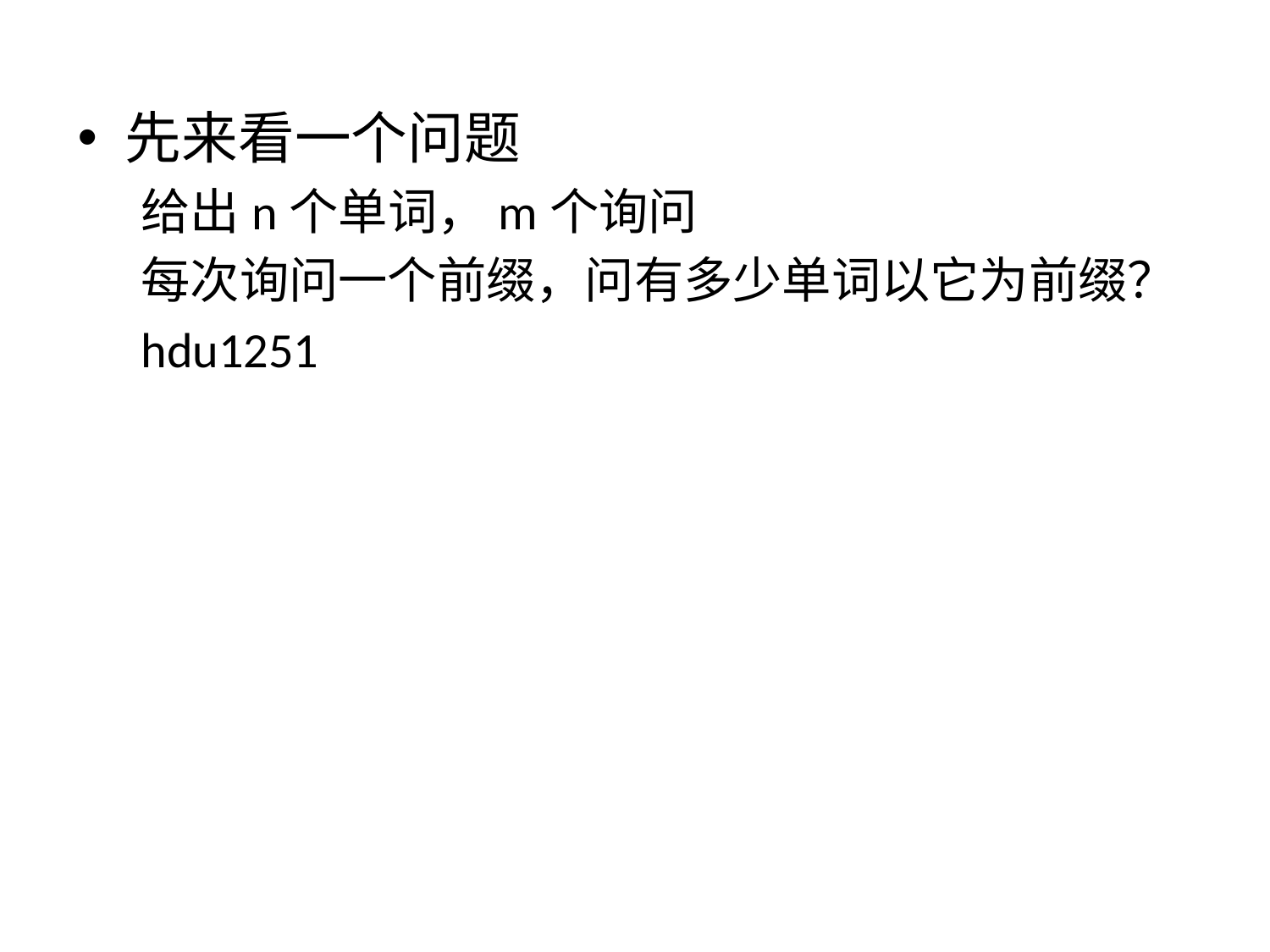

先来看一个问题
给出n个单词，m个询问
每次询问一个前缀，问有多少单词以它为前缀？
hdu1251